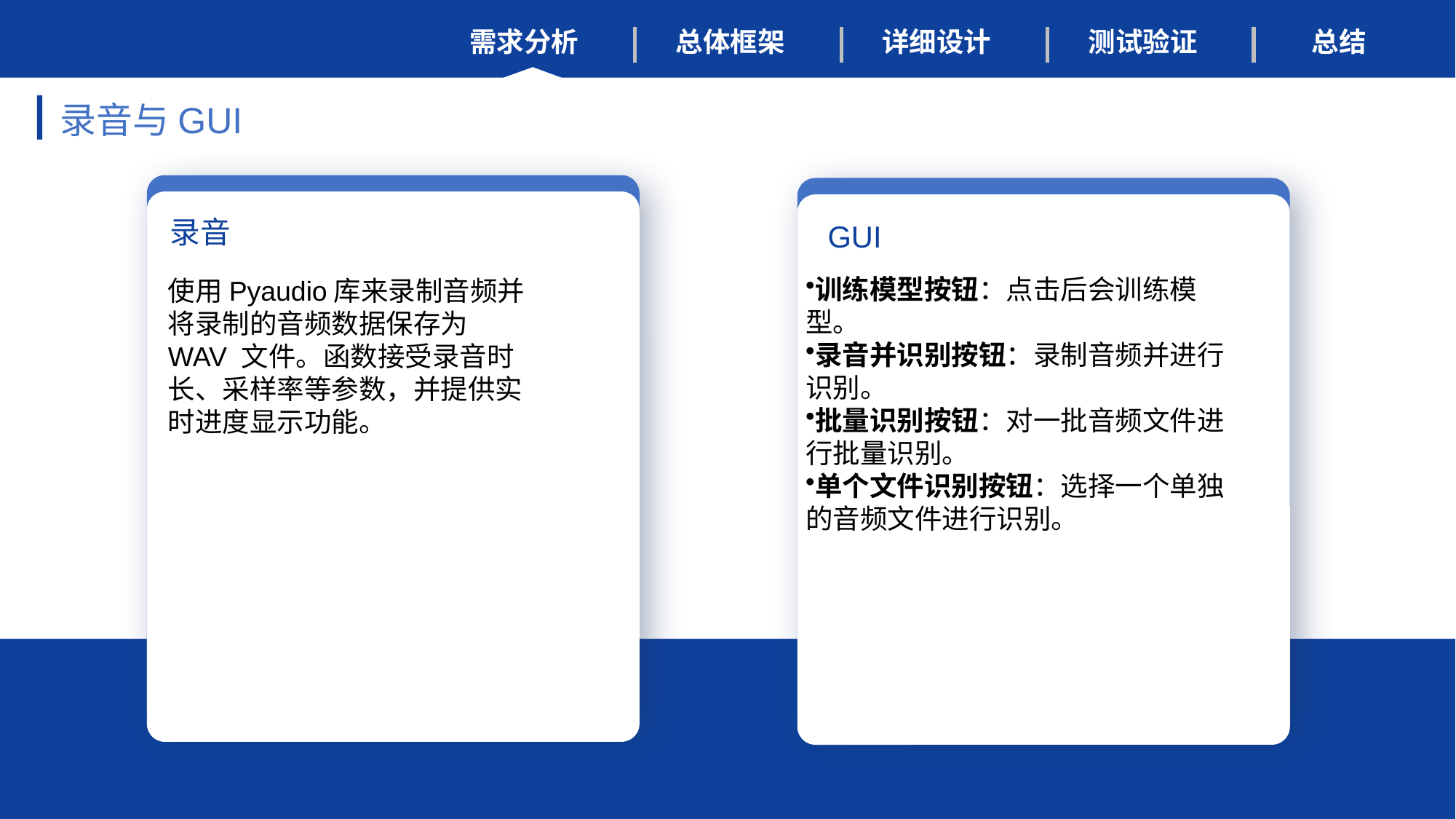

需求分析
总体框架
详细设计
测试验证
  总结

录音与GUI

### Chart

| Category |
|---|
录音
GUI
国内研究
训练模型按钮：点击后会训练模型。
录音并识别按钮：录制音频并进行识别。
批量识别按钮：对一批音频文件进行批量识别。
单个文件识别按钮：选择一个单独的音频文件进行识别。
使用Pyaudio库来录制音频并将录制的音频数据保存为 WAV 文件。函数接受录音时长、采样率等参数，并提供实时进度显示功能。